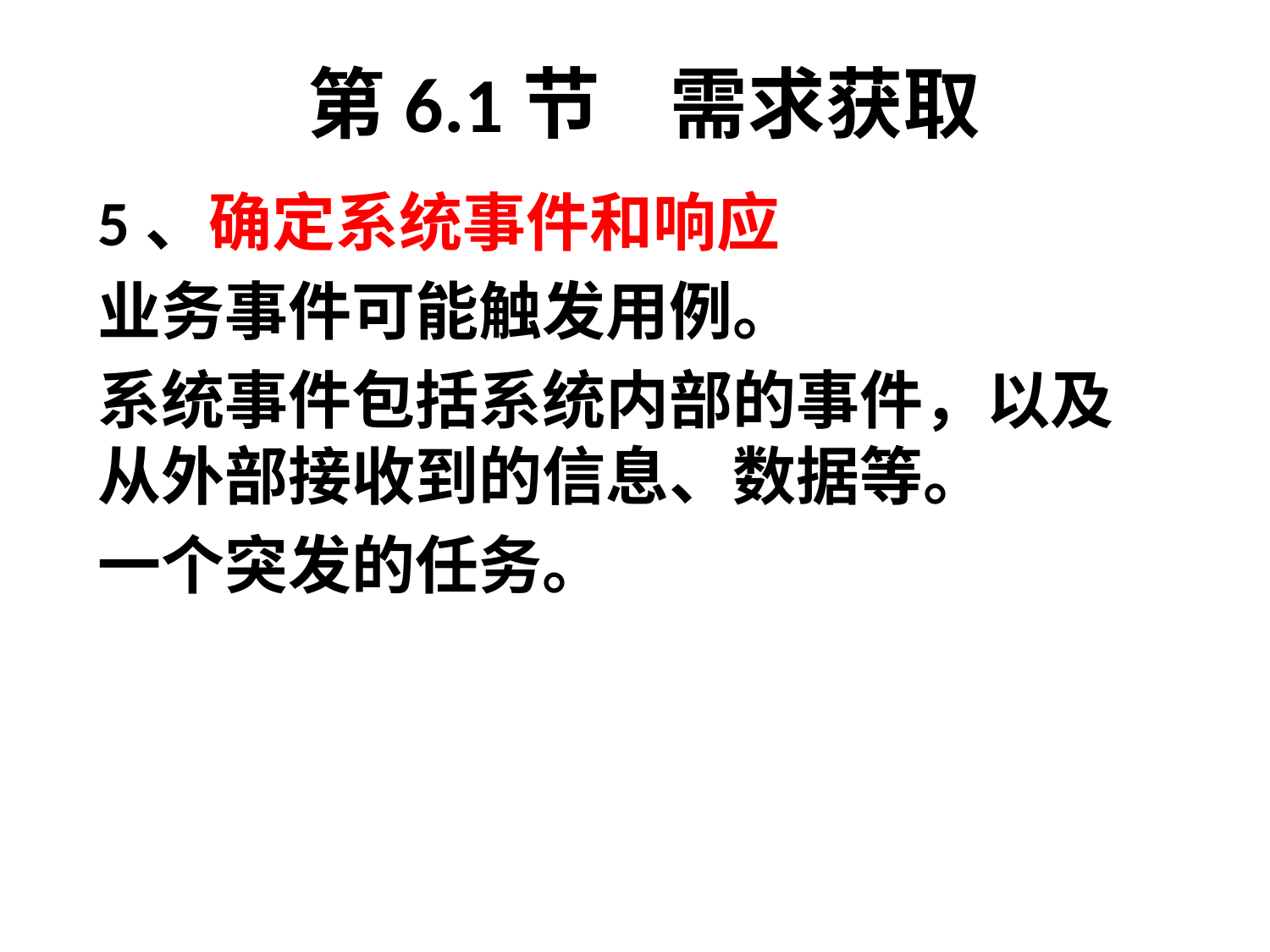

# 第6.1节    需求获取
5、确定系统事件和响应
业务事件可能触发用例。
系统事件包括系统内部的事件，以及从外部接收到的信息、数据等。
一个突发的任务。